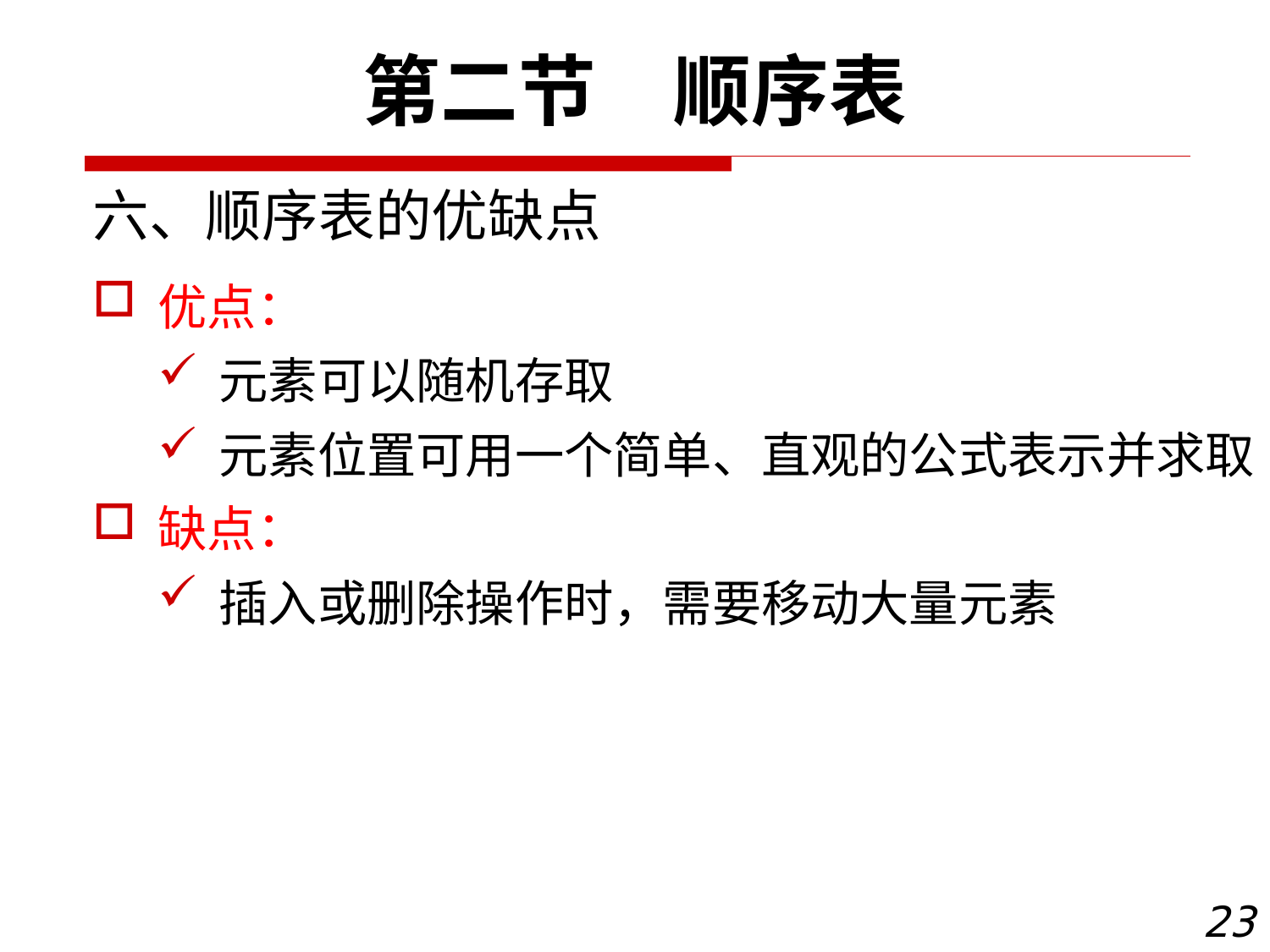

第二节　顺序表
六、顺序表的优缺点
优点：
元素可以随机存取
元素位置可用一个简单、直观的公式表示并求取
缺点：
插入或删除操作时，需要移动大量元素
23